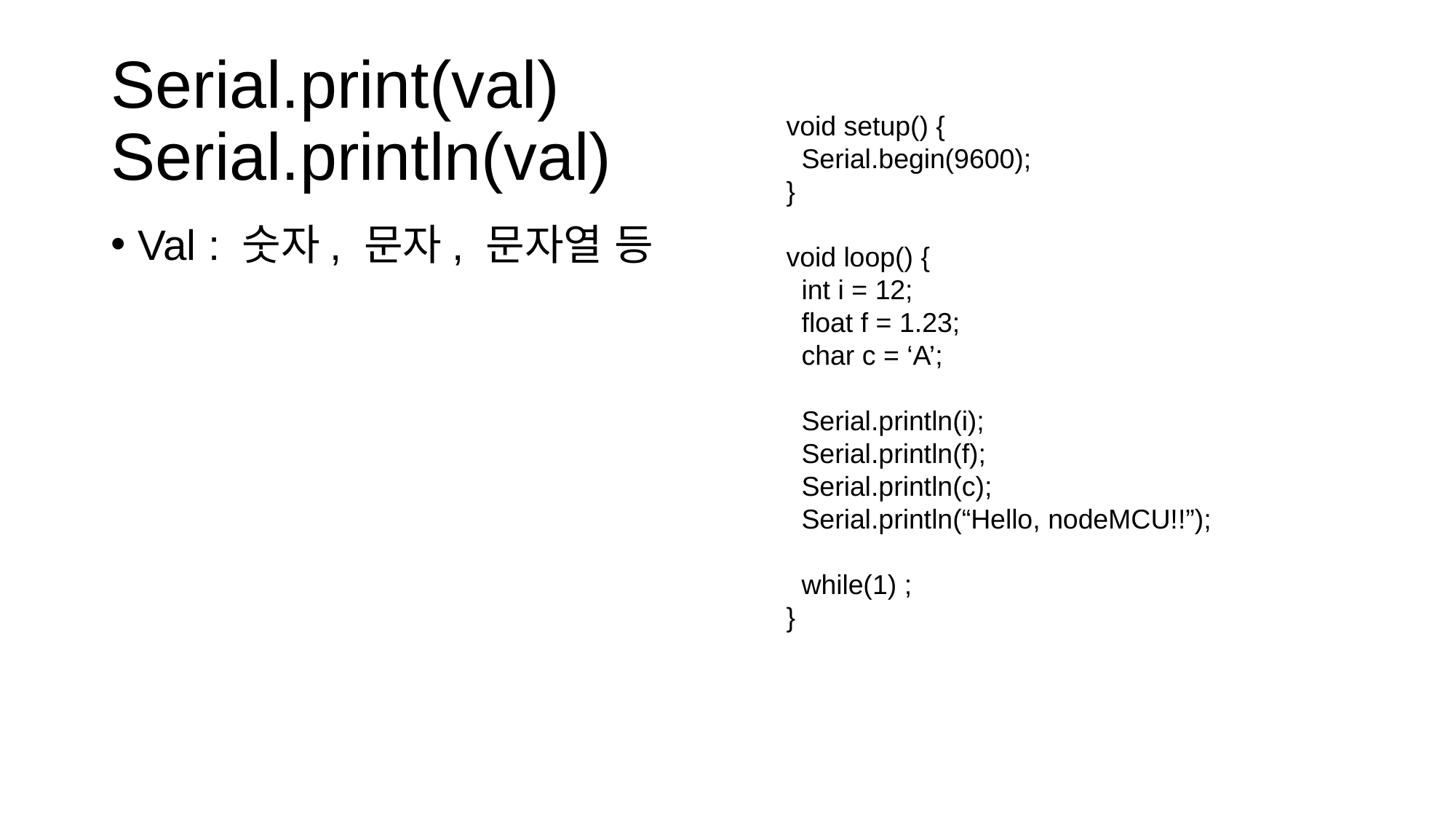

# Serial.print(val) Serial.println(val)
void setup() {
  Serial.begin(9600);
}

void loop() {
  int i = 12;
  float f = 1.23;
  char c = ‘A’;

  Serial.println(i);
  Serial.println(f);
  Serial.println(c);
  Serial.println(“Hello, nodeMCU!!”);

  while(1) ;
}
Val : 숫자, 문자, 문자열 등